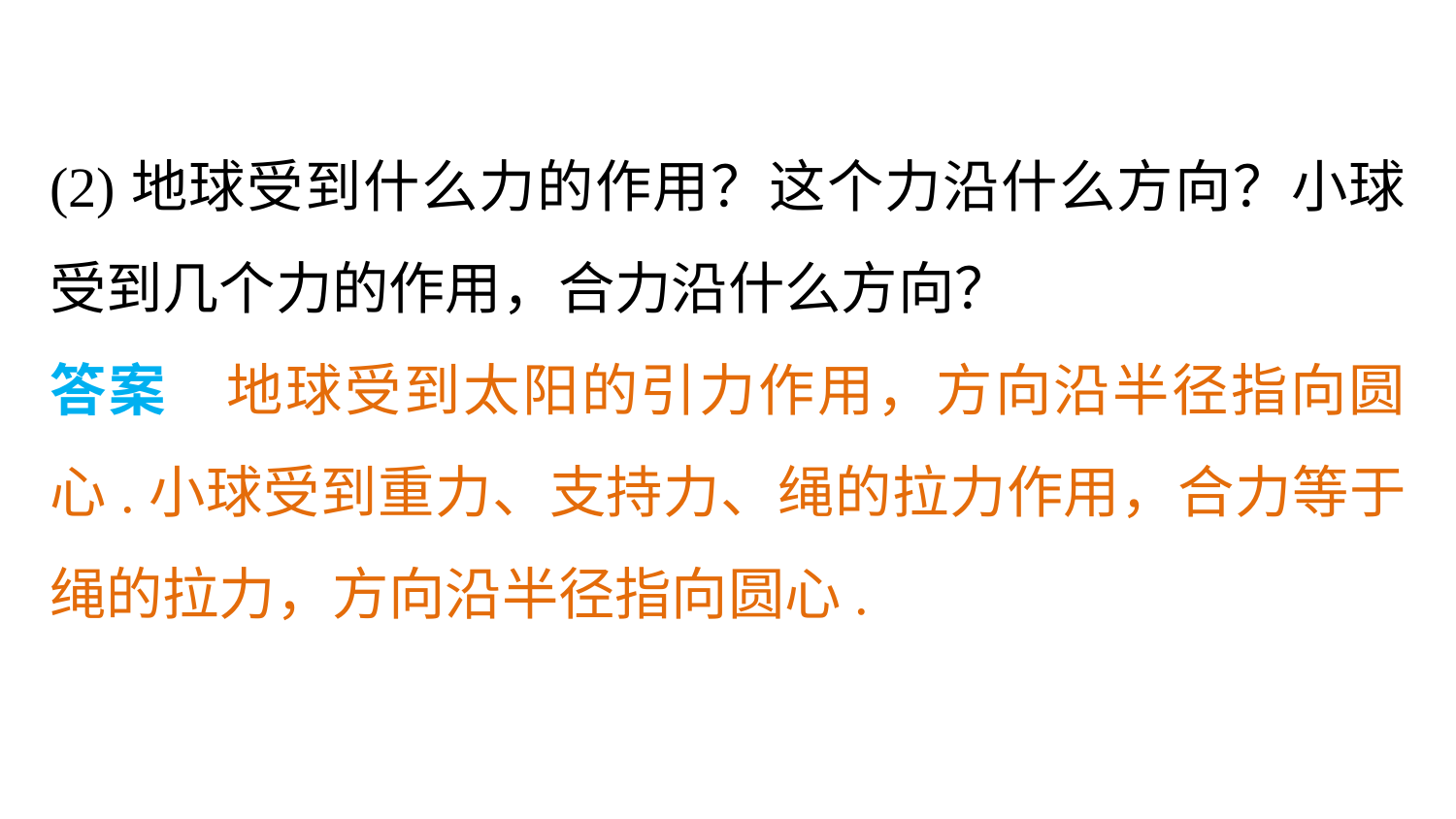

(2)地球受到什么力的作用？这个力沿什么方向？小球受到几个力的作用，合力沿什么方向？
答案　地球受到太阳的引力作用，方向沿半径指向圆心.小球受到重力、支持力、绳的拉力作用，合力等于绳的拉力，方向沿半径指向圆心.